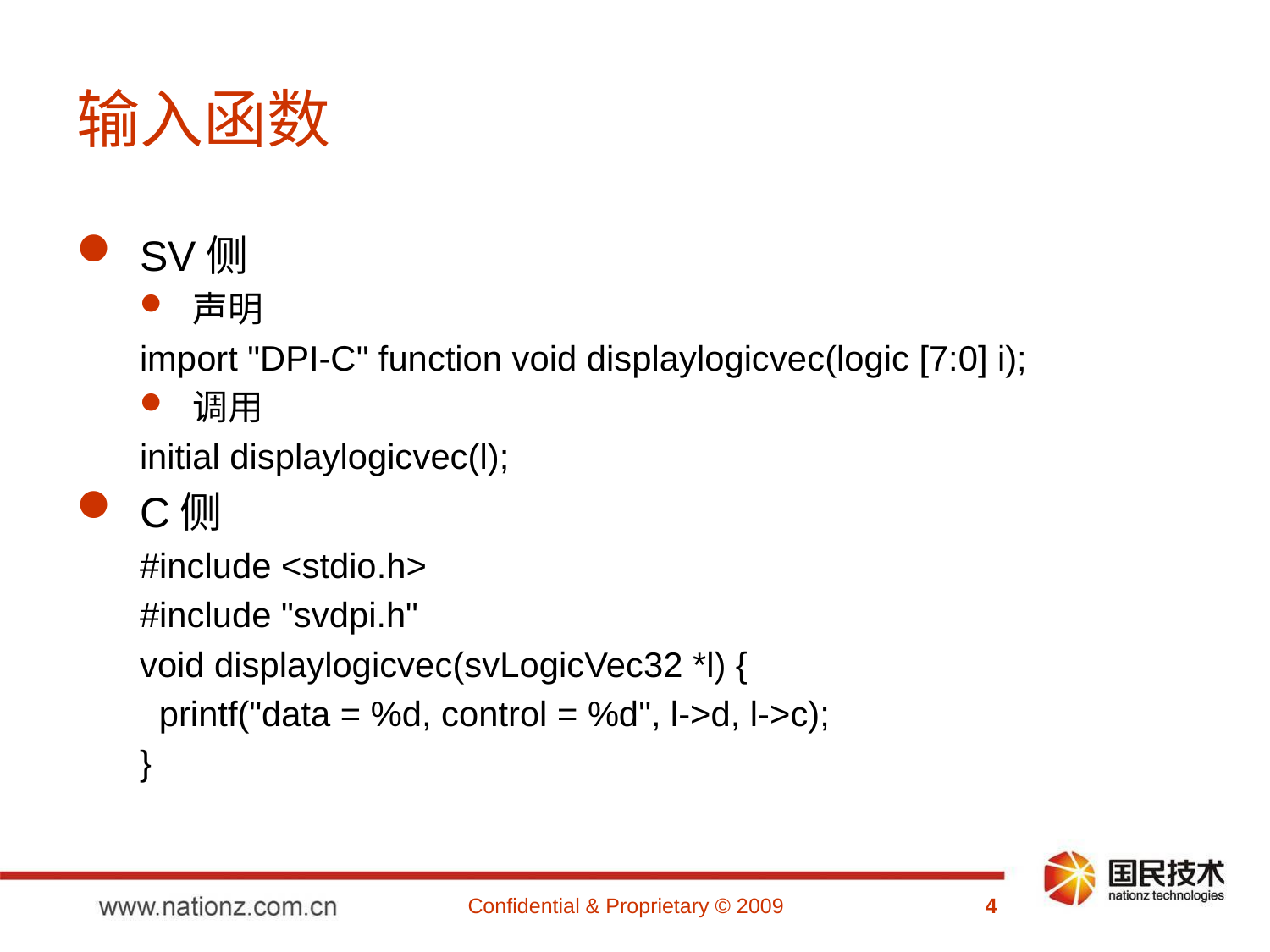

# 输入函数
SV侧
声明
import "DPI-C" function void displaylogicvec(logic [7:0] i);
调用
initial displaylogicvec(l);
C侧
#include <stdio.h>
#include "svdpi.h"
void displaylogicvec(svLogicVec32 *l) {
  printf("data = %d, control = %d", l->d, l->c);
}

Confidential & Proprietary © 2009
4